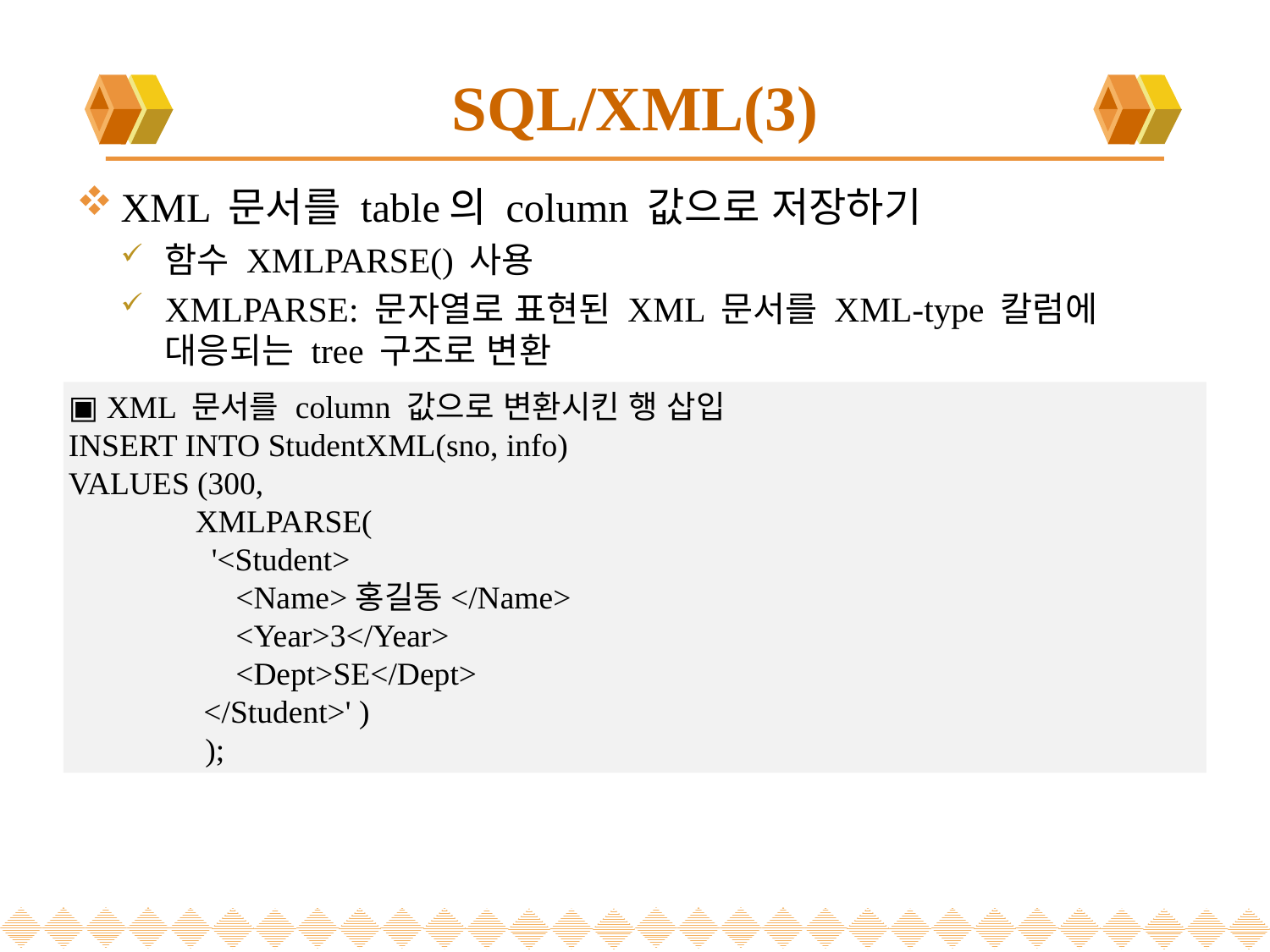

# SQL/XML(3)
XML 문서를 table의 column 값으로 저장하기
함수 XMLPARSE() 사용
XMLPARSE: 문자열로 표현된 XML 문서를 XML-type 칼럼에 대응되는 tree 구조로 변환
▣ XML 문서를 column 값으로 변환시킨 행 삽입
INSERT INTO StudentXML(sno, info)
VALUES (300,
	XMLPARSE(
	  '<Student>
	     <Name>홍길동</Name>
	     <Year>3</Year>
	     <Dept>SE</Dept>
	 </Student>' )
                 );